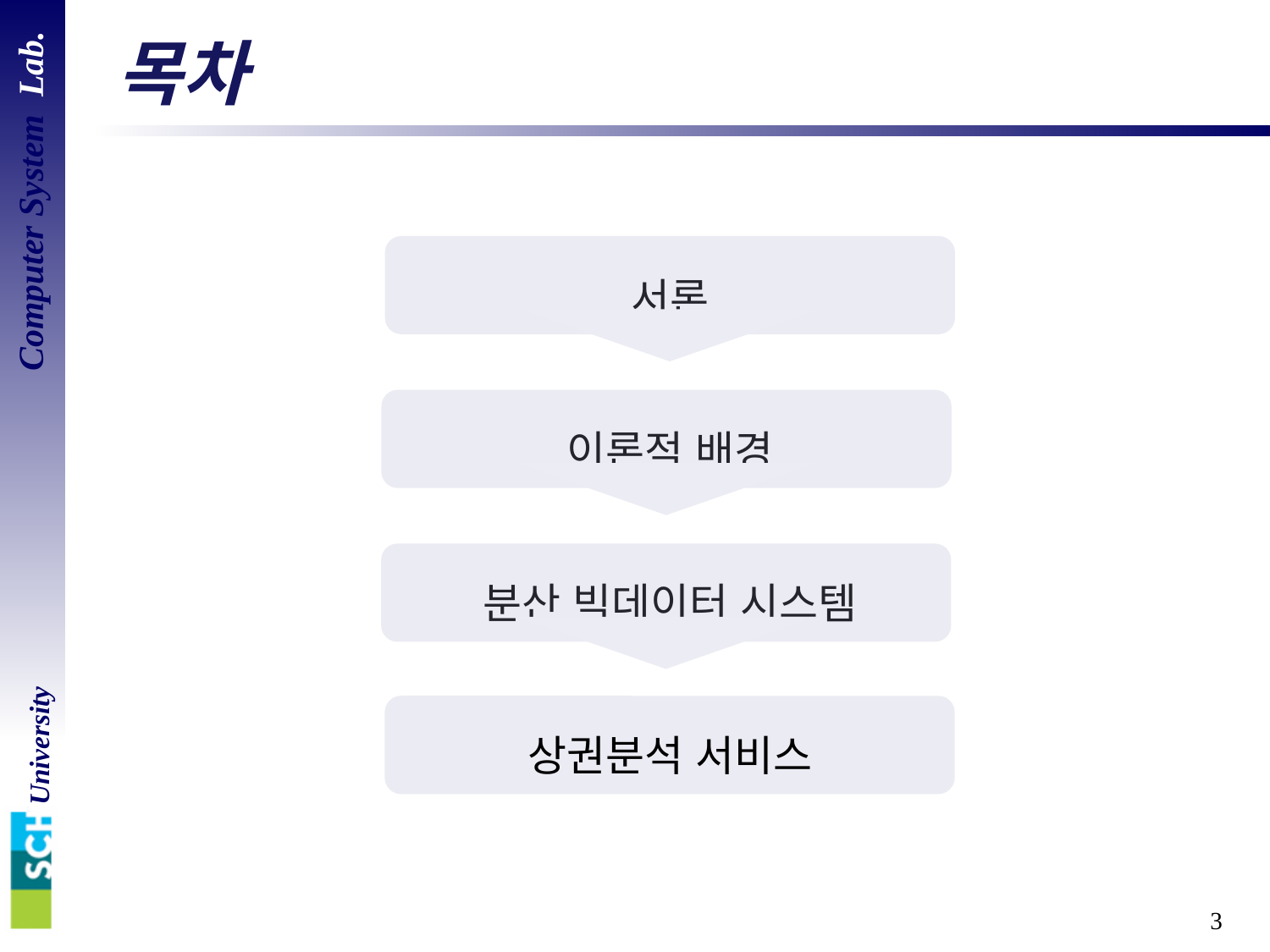

# 목차

서론
이론적 배경
분산 빅데이터 시스템
상권분석 서비스